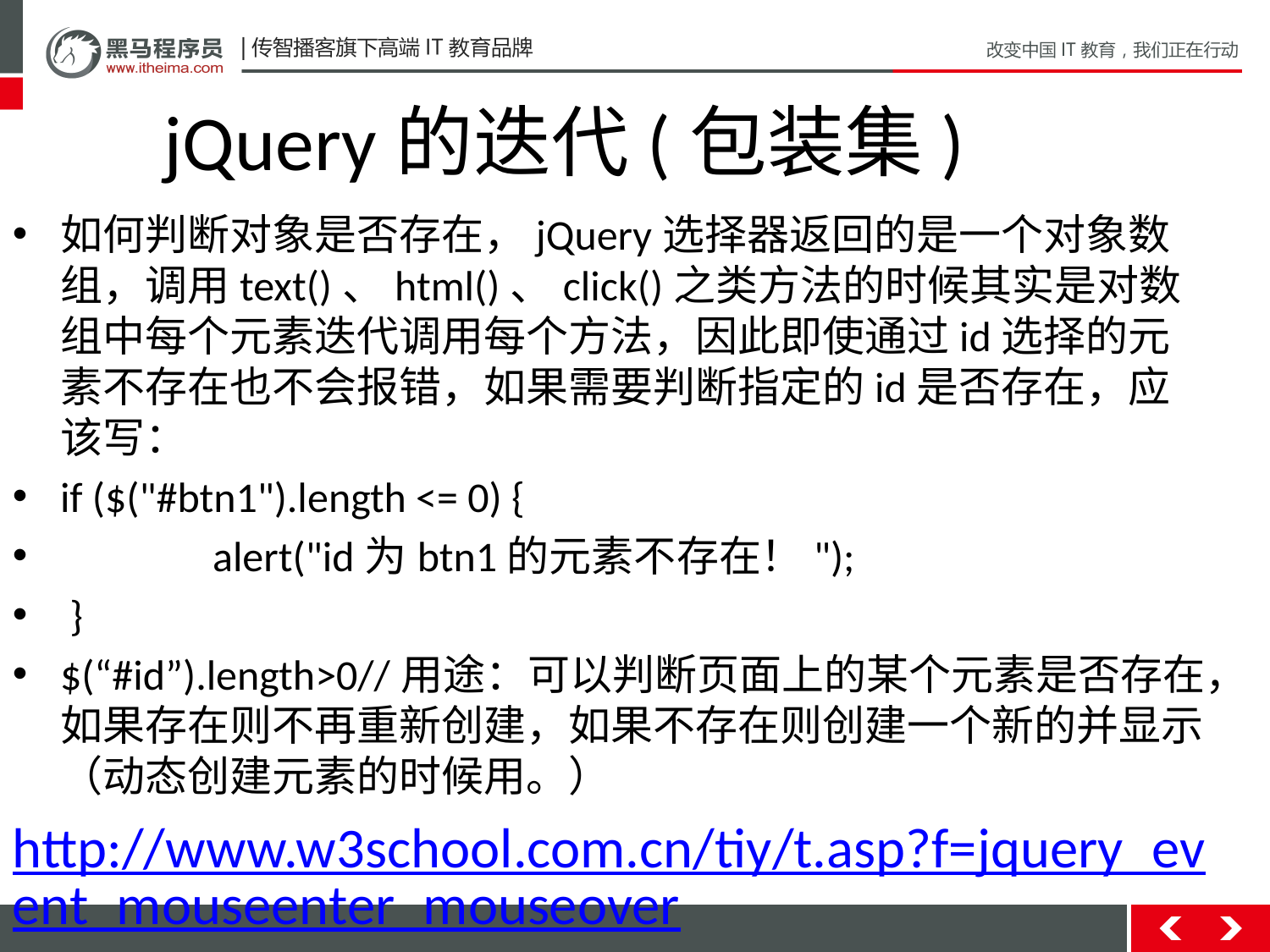

jQuery的迭代(包装集)
如何判断对象是否存在，jQuery选择器返回的是一个对象数组，调用text()、html()、click()之类方法的时候其实是对数组中每个元素迭代调用每个方法，因此即使通过id选择的元素不存在也不会报错，如果需要判断指定的id是否存在，应该写：
if ($("#btn1").length <= 0) {
                alert("id为btn1的元素不存在！");
 }
$(“#id”).length>0//用途：可以判断页面上的某个元素是否存在，如果存在则不再重新创建，如果不存在则创建一个新的并显示（动态创建元素的时候用。）
http://www.w3school.com.cn/tiy/t.asp?f=jquery_event_mouseenter_mouseover